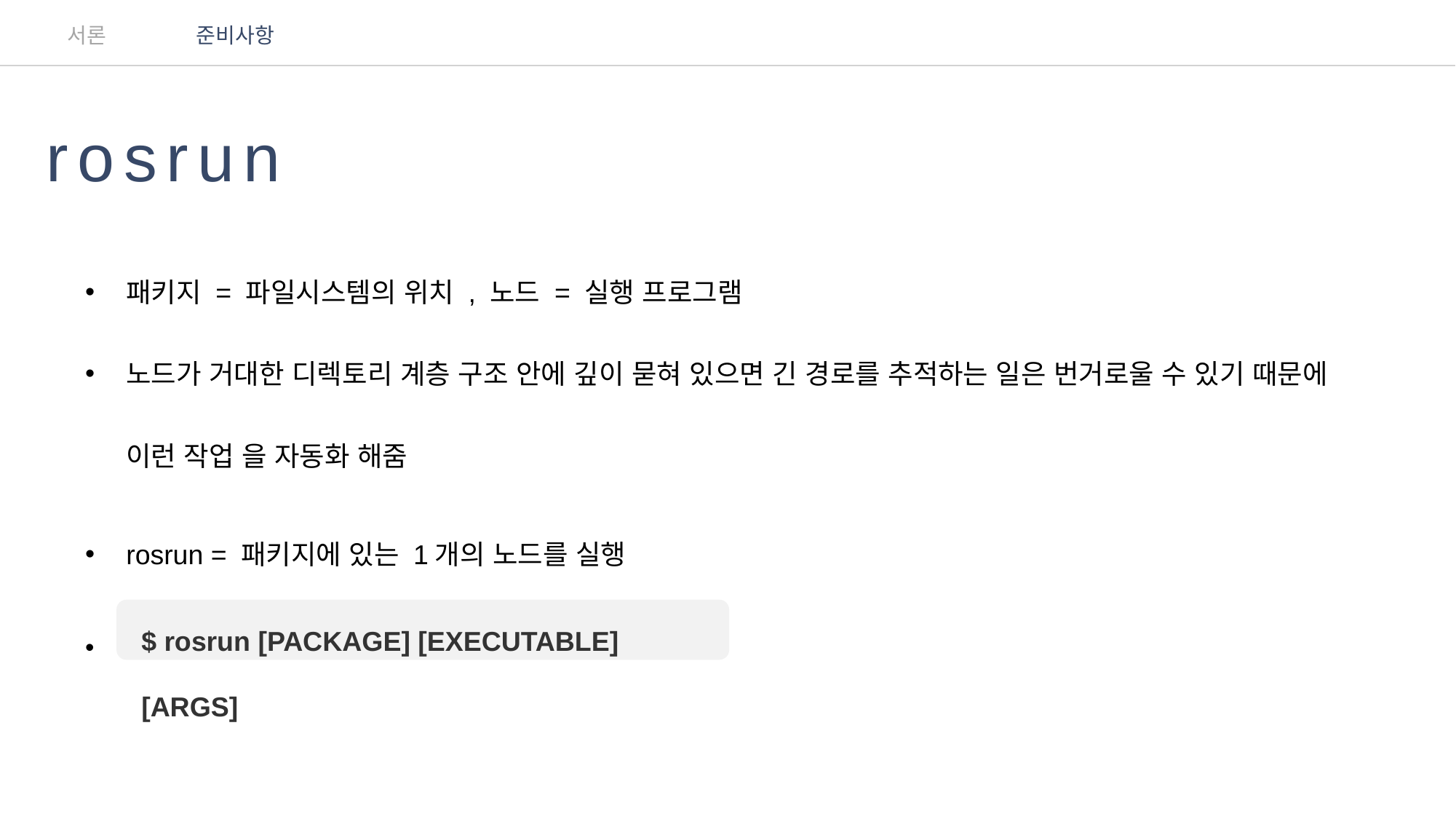

서론
준비사항
rosrun
패키지 = 파일시스템의 위치 , 노드 = 실행 프로그램
노드가 거대한 디렉토리 계층 구조 안에 깊이 묻혀 있으면 긴 경로를 추적하는 일은 번거로울 수 있기 때문에 이런 작업 을 자동화 해줌
rosrun = 패키지에 있는 1개의 노드를 실행

$ rosrun [PACKAGE] [EXECUTABLE] [ARGS]